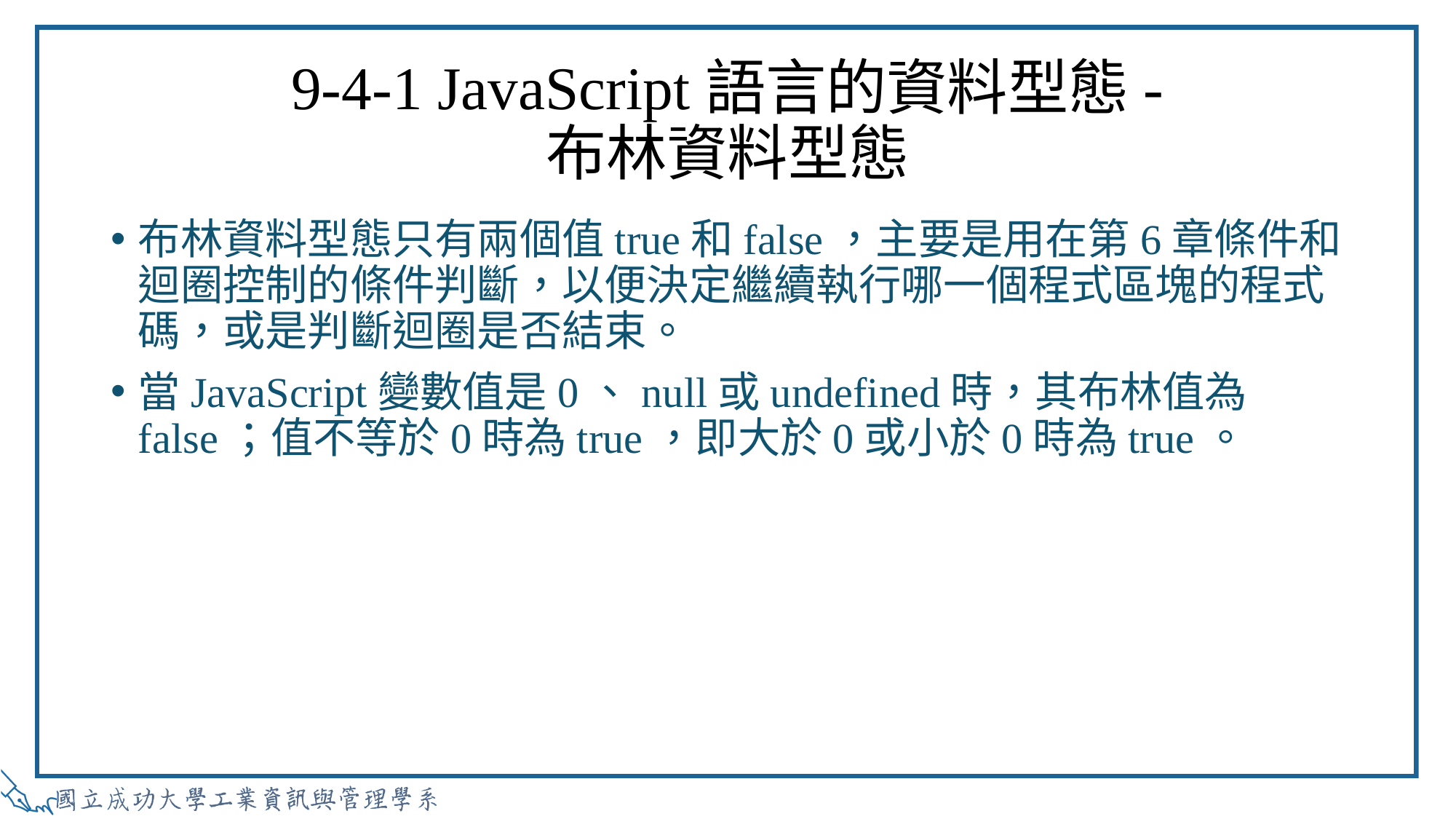

# 9-4-1 JavaScript語言的資料型態- 布林資料型態
布林資料型態只有兩個值true和false，主要是用在第6章條件和迴圈控制的條件判斷，以便決定繼續執行哪一個程式區塊的程式碼，或是判斷迴圈是否結束。
當JavaScript變數值是0、null或undefined時，其布林值為false；值不等於0時為true，即大於0或小於0時為true。